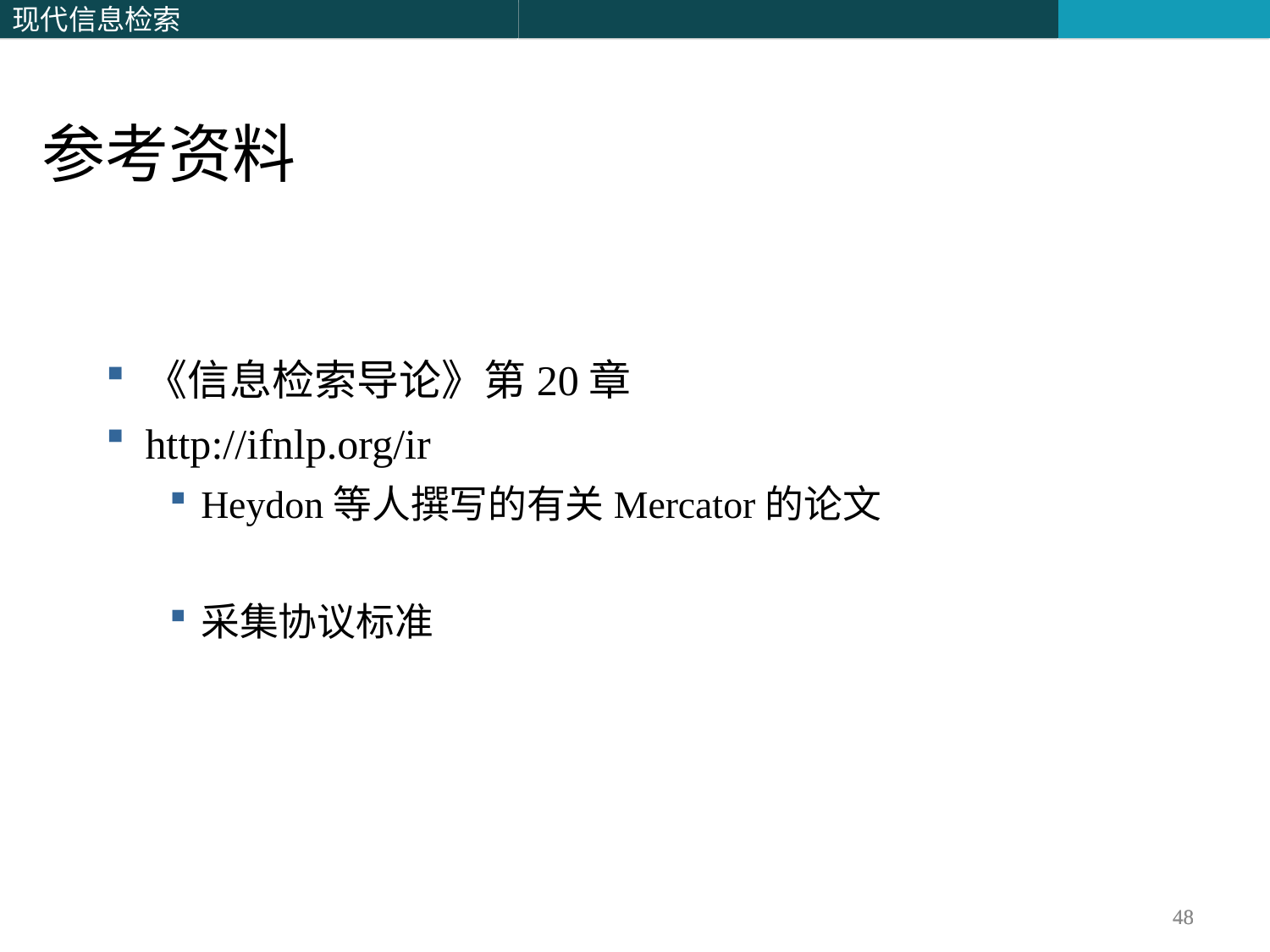

参考资料
《信息检索导论》第20章
http://ifnlp.org/ir
Heydon等人撰写的有关Mercator的论文

采集协议标准
48
48